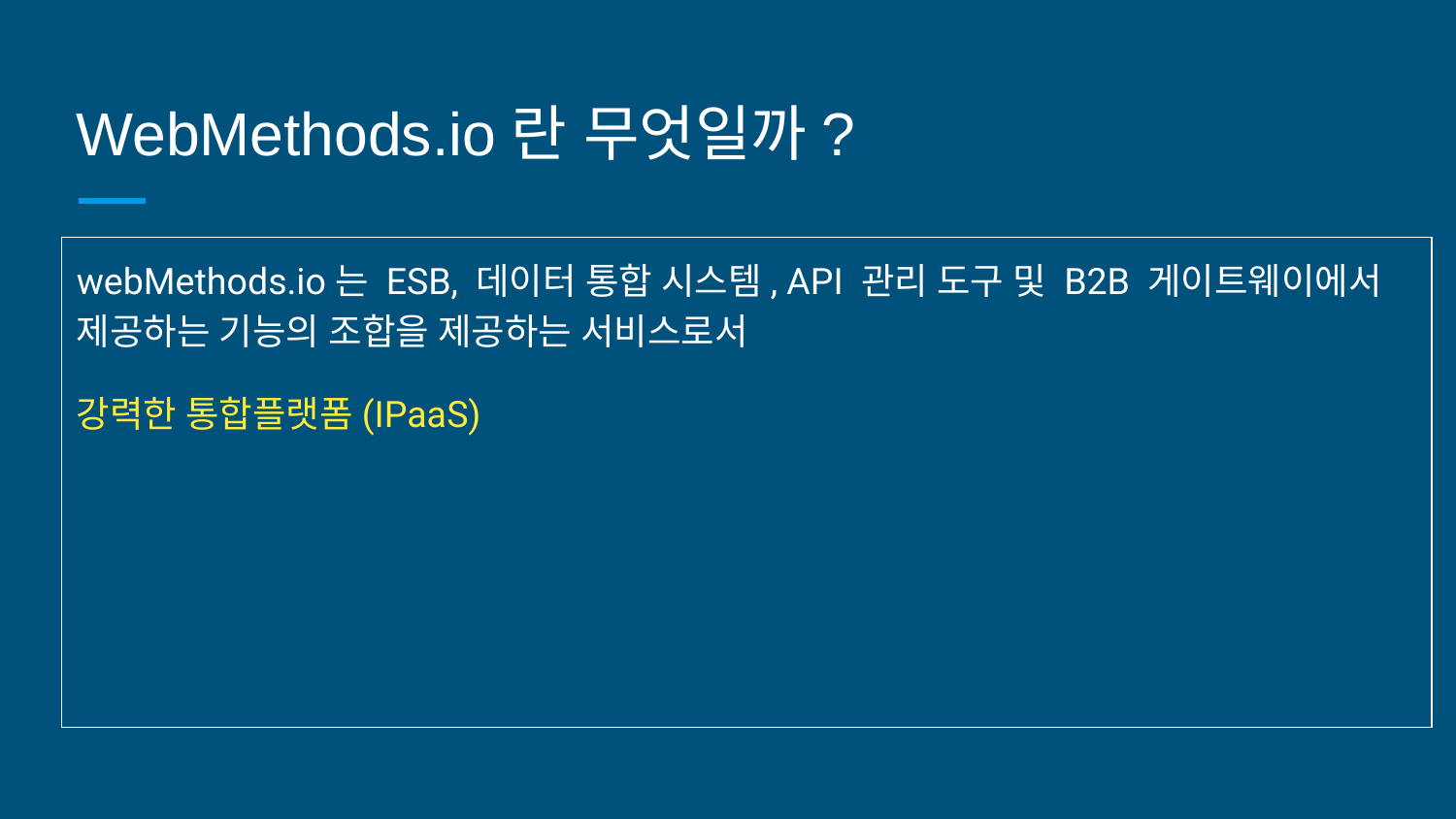

# WebMethods.io란 무엇일까?
webMethods.io는 ESB, 데이터 통합 시스템, API 관리 도구 및 B2B 게이트웨이에서 제공하는 기능의 조합을 제공하는 서비스로서
강력한 통합플랫폼(IPaaS)